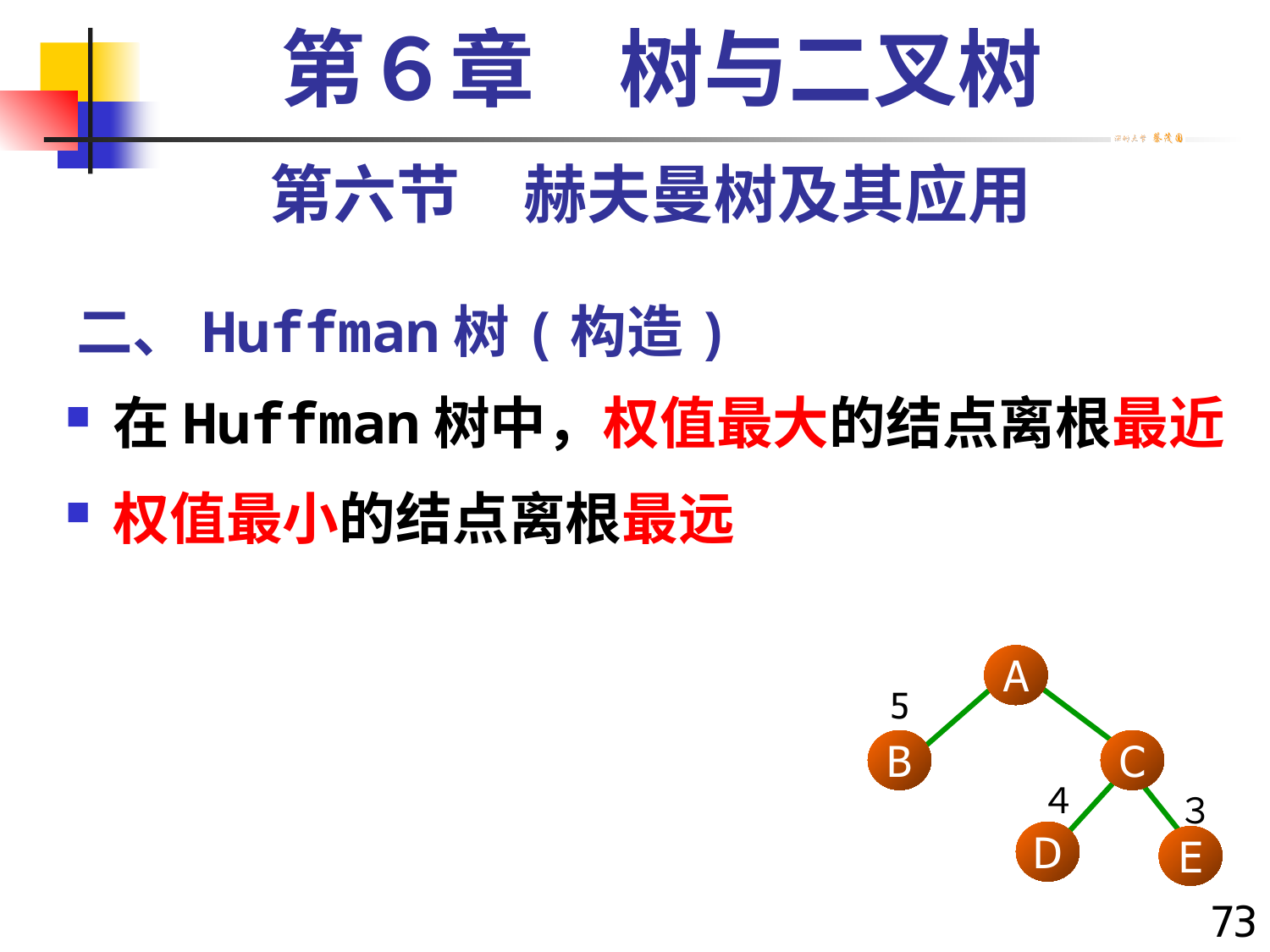

第６章　树与二叉树
第六节　赫夫曼树及其应用
# 二、Huffman树(构造)
在Huffman树中，权值最大的结点离根最近
权值最小的结点离根最远
A
5

B
C

４

３
D
E
73